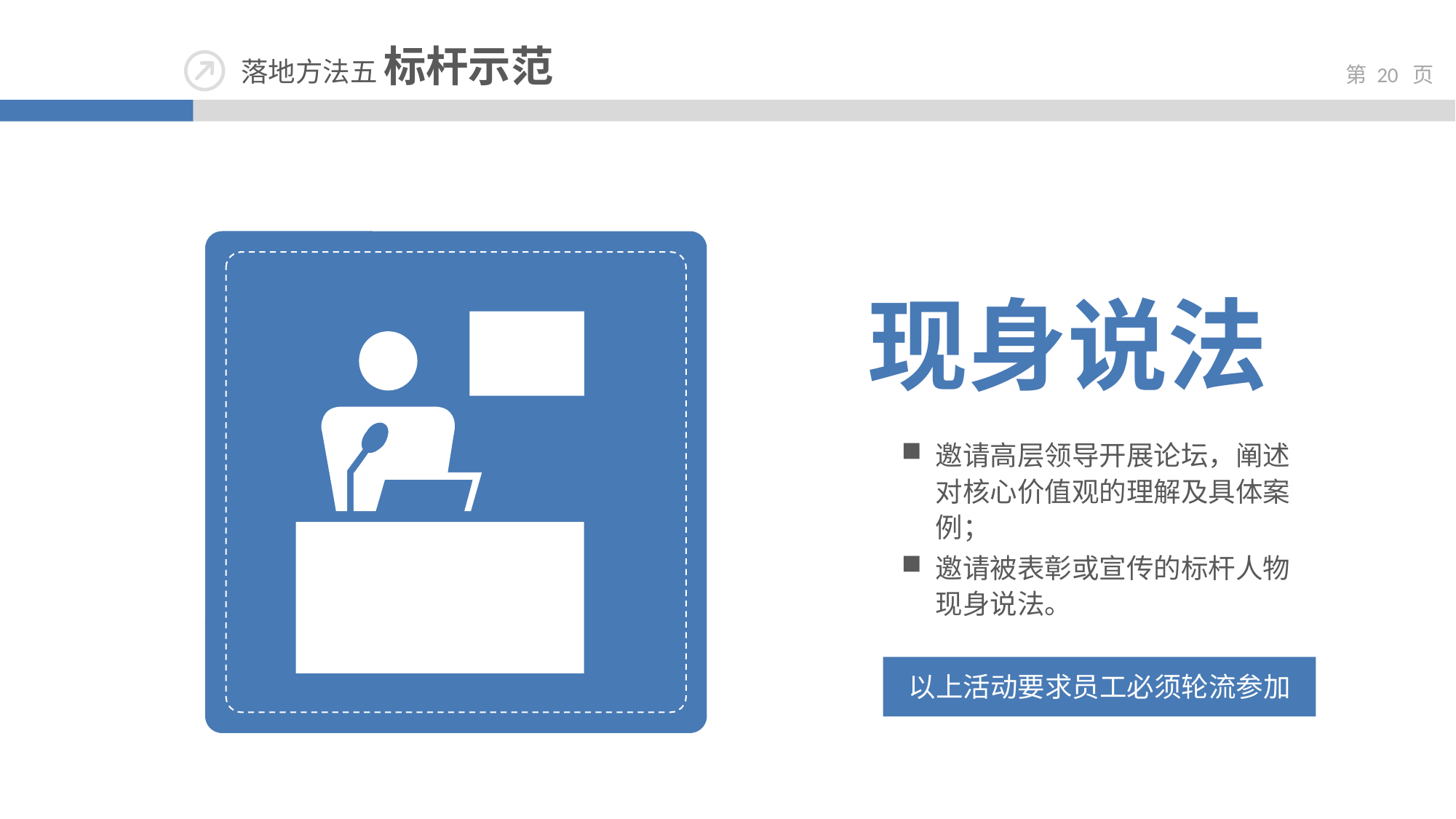

现身说法

邀请高层领导开展论坛，阐述对核心价值观的理解及具体案例；
邀请被表彰或宣传的标杆人物现身说法。

以上活动要求员工必须轮流参加